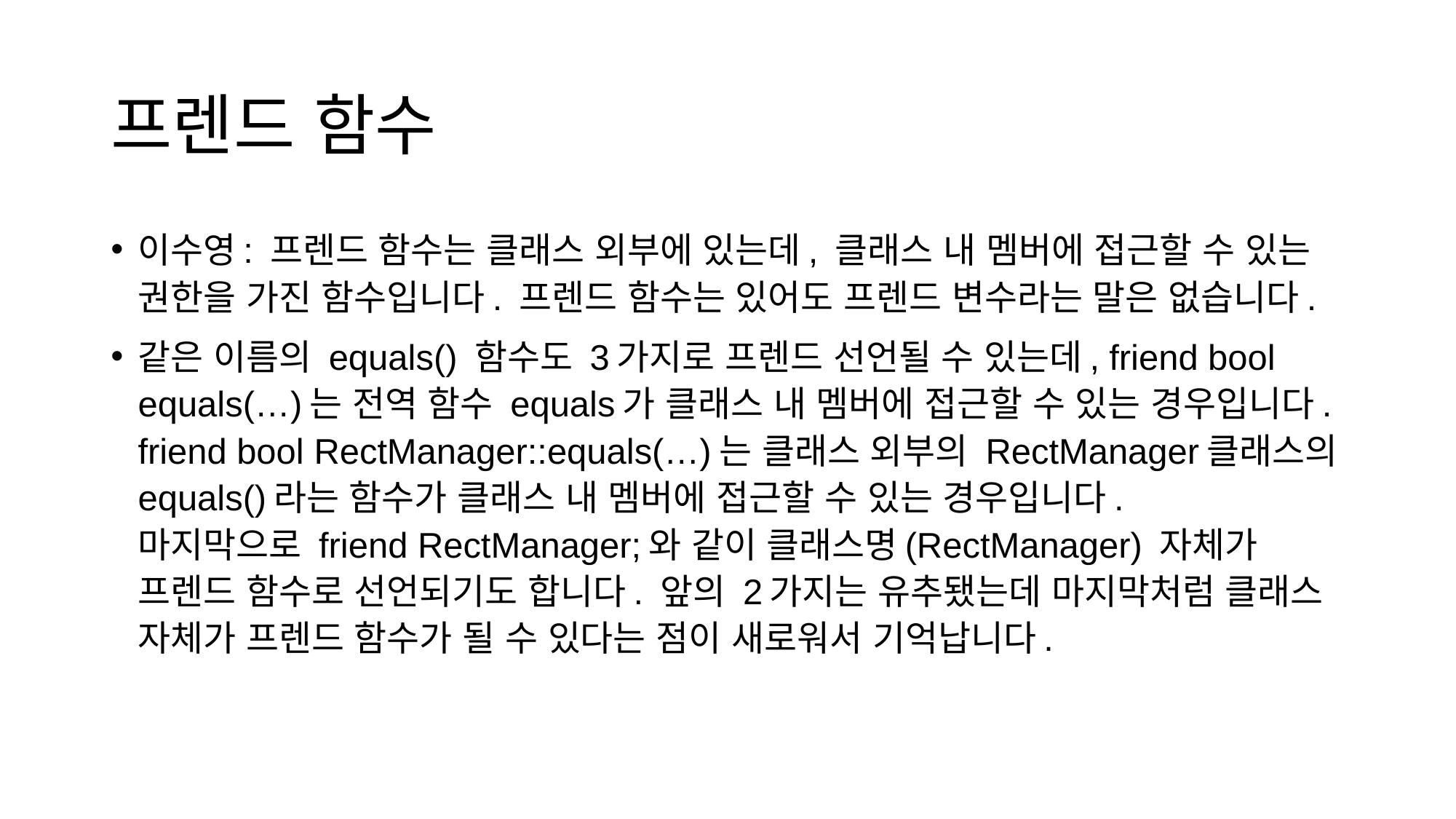

# 프렌드 함수
이수영: 프렌드 함수는 클래스 외부에 있는데, 클래스 내 멤버에 접근할 수 있는 권한을 가진 함수입니다. 프렌드 함수는 있어도 프렌드 변수라는 말은 없습니다.
같은 이름의 equals() 함수도 3가지로 프렌드 선언될 수 있는데, friend bool equals(…)는 전역 함수 equals가 클래스 내 멤버에 접근할 수 있는 경우입니다.
friend bool RectManager::equals(…)는 클래스 외부의 RectManager클래스의 equals()라는 함수가 클래스 내 멤버에 접근할 수 있는 경우입니다.
마지막으로 friend RectManager;와 같이 클래스명(RectManager) 자체가 프렌드 함수로 선언되기도 합니다. 앞의 2가지는 유추됐는데 마지막처럼 클래스 자체가 프렌드 함수가 될 수 있다는 점이 새로워서 기억납니다.